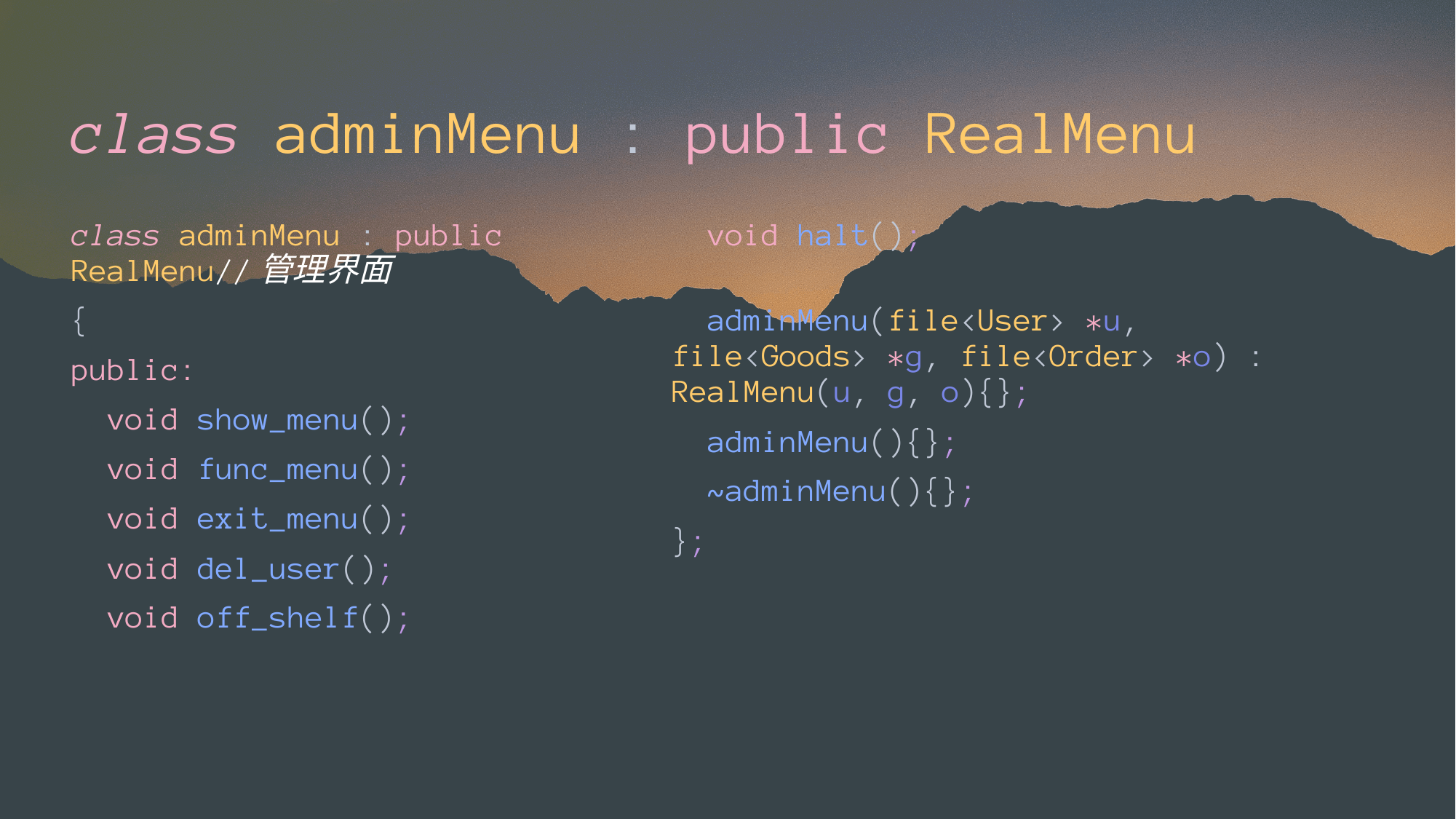

# class adminMenu : public RealMenu
class adminMenu : public RealMenu//管理界面
{
public:
  void show_menu();
  void func_menu();
  void exit_menu();
  void del_user();
  void off_shelf();
  void halt();
  adminMenu(file<User> *u, file<Goods> *g, file<Order> *o) : RealMenu(u, g, o){};
  adminMenu(){};
  ~adminMenu(){};
};